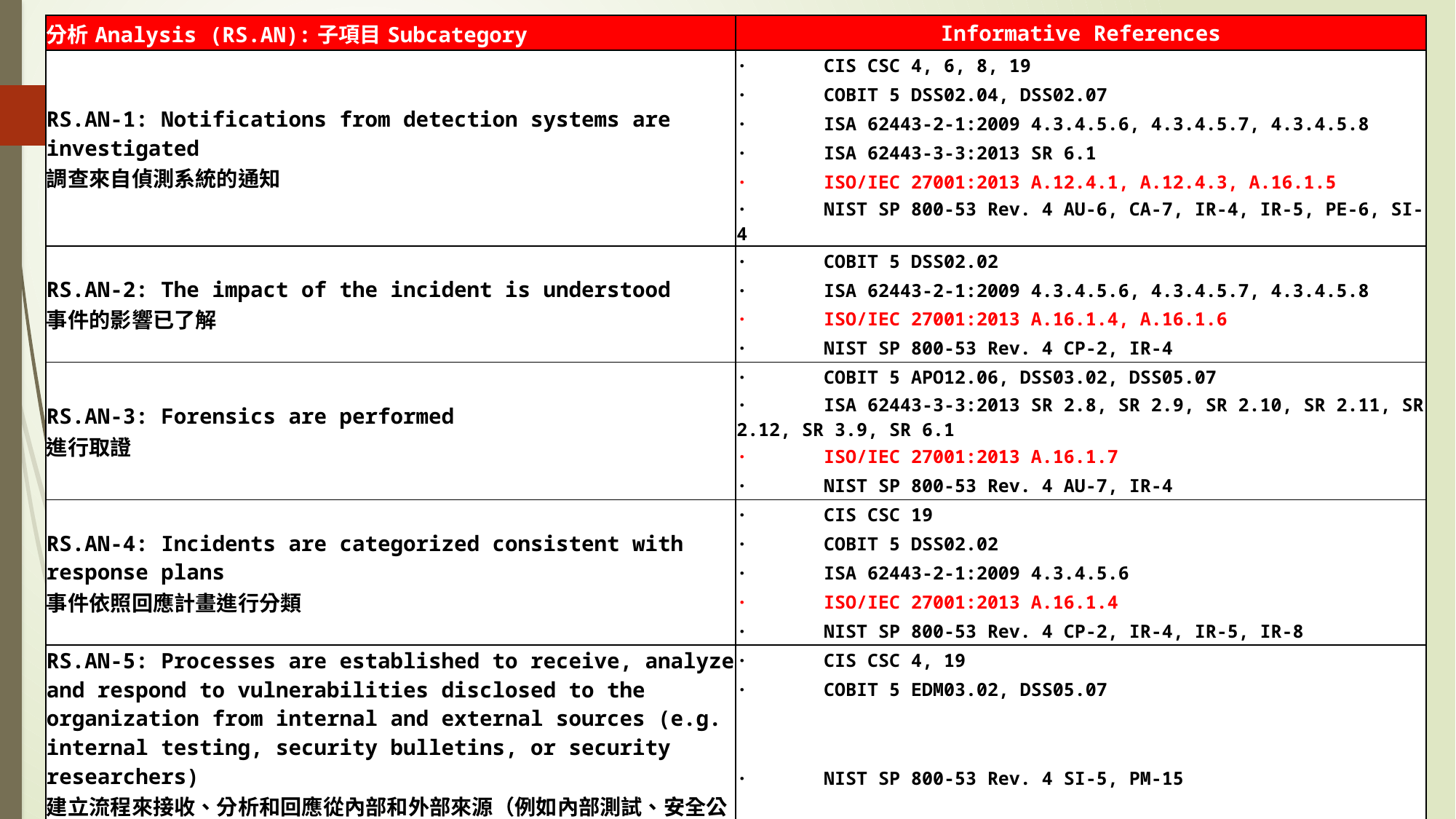

| 分析Analysis (RS.AN):子項目Subcategory | Informative References |
| --- | --- |
| RS.AN-1: Notifications from detection systems are investigated  調查來自偵測系統的通知 | ·       CIS CSC 4, 6, 8, 19 |
|  | ·       COBIT 5 DSS02.04, DSS02.07 |
|  | ·       ISA 62443-2-1:2009 4.3.4.5.6, 4.3.4.5.7, 4.3.4.5.8 |
|  | ·       ISA 62443-3-3:2013 SR 6.1 |
|  | ·       ISO/IEC 27001:2013 A.12.4.1, A.12.4.3, A.16.1.5 |
|  | ·       NIST SP 800-53 Rev. 4 AU-6, CA-7, IR-4, IR-5, PE-6, SI-4 |
| RS.AN-2: The impact of the incident is understood 事件的影響已了解 | ·       COBIT 5 DSS02.02 |
|  | ·       ISA 62443-2-1:2009 4.3.4.5.6, 4.3.4.5.7, 4.3.4.5.8 |
|  | ·       ISO/IEC 27001:2013 A.16.1.4, A.16.1.6 |
|  | ·       NIST SP 800-53 Rev. 4 CP-2, IR-4 |
| RS.AN-3: Forensics are performed 進行取證 | ·       COBIT 5 APO12.06, DSS03.02, DSS05.07 |
|  | ·       ISA 62443-3-3:2013 SR 2.8, SR 2.9, SR 2.10, SR 2.11, SR 2.12, SR 3.9, SR 6.1 |
|  | ·       ISO/IEC 27001:2013 A.16.1.7 |
|  | ·       NIST SP 800-53 Rev. 4 AU-7, IR-4 |
| RS.AN-4: Incidents are categorized consistent with response plans 事件依照回應計畫進行分類 | ·       CIS CSC 19 |
|  | ·       COBIT 5 DSS02.02 |
|  | ·       ISA 62443-2-1:2009 4.3.4.5.6 |
|  | ·       ISO/IEC 27001:2013 A.16.1.4 |
|  | ·       NIST SP 800-53 Rev. 4 CP-2, IR-4, IR-5, IR-8 |
| RS.AN-5: Processes are established to receive, analyze and respond to vulnerabilities disclosed to the organization from internal and external sources (e.g. internal testing, security bulletins, or security researchers) 建立流程來接收、分析和回應從內部和外部來源（例如內部測試、安全公告或安全研究人員）向組織揭露的漏洞 | ·       CIS CSC 4, 19 |
|  | ·       COBIT 5 EDM03.02, DSS05.07 |
|  | ·       NIST SP 800-53 Rev. 4 SI-5, PM-15 |